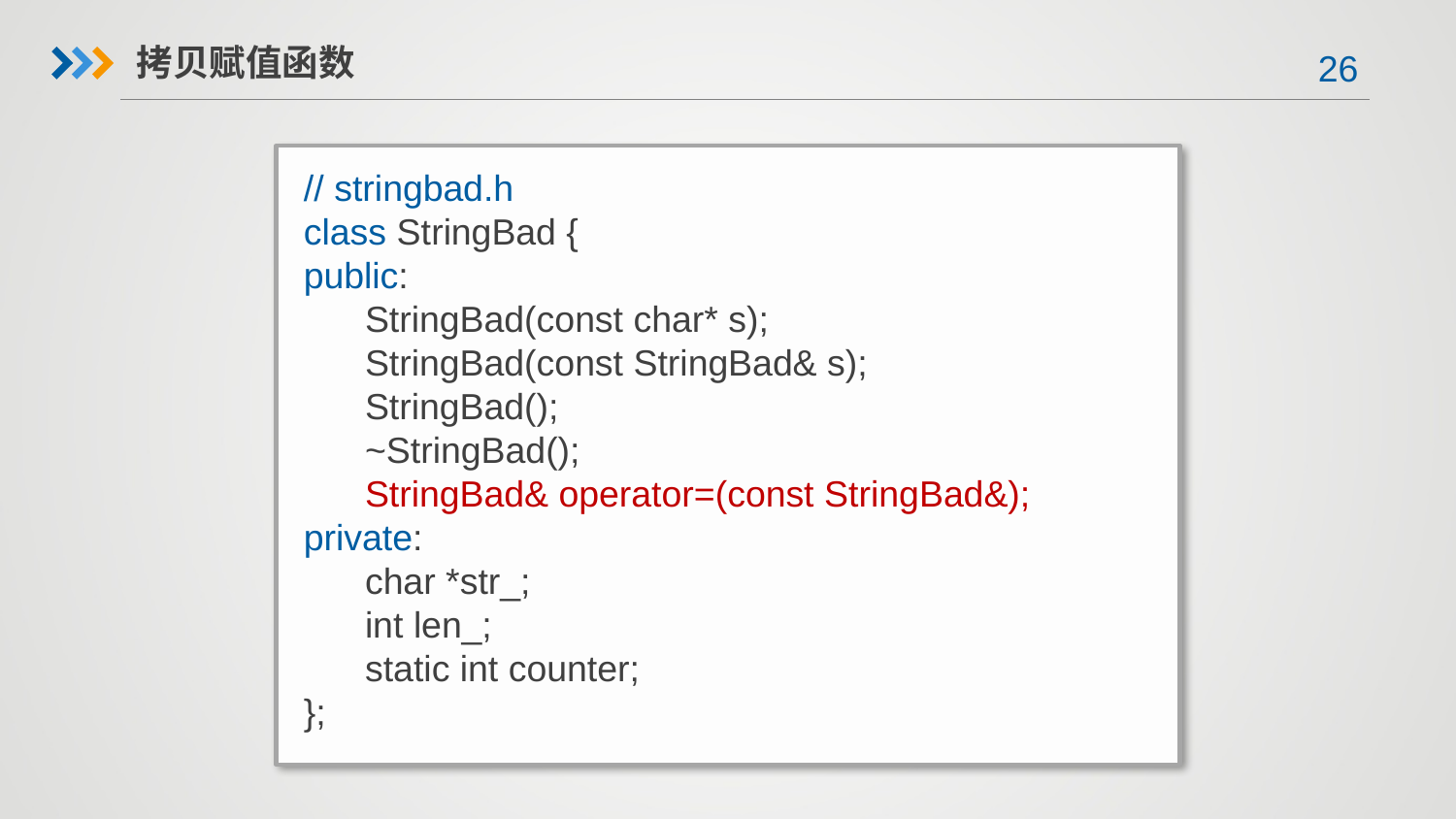

拷贝赋值函数

// stringbad.h
class StringBad {
public:
      StringBad(const char* s);
      StringBad(const StringBad& s);
      StringBad();
      ~StringBad();
      StringBad& operator=(const StringBad&);
private:
      char *str_;
      int len_;
      static int counter;
};